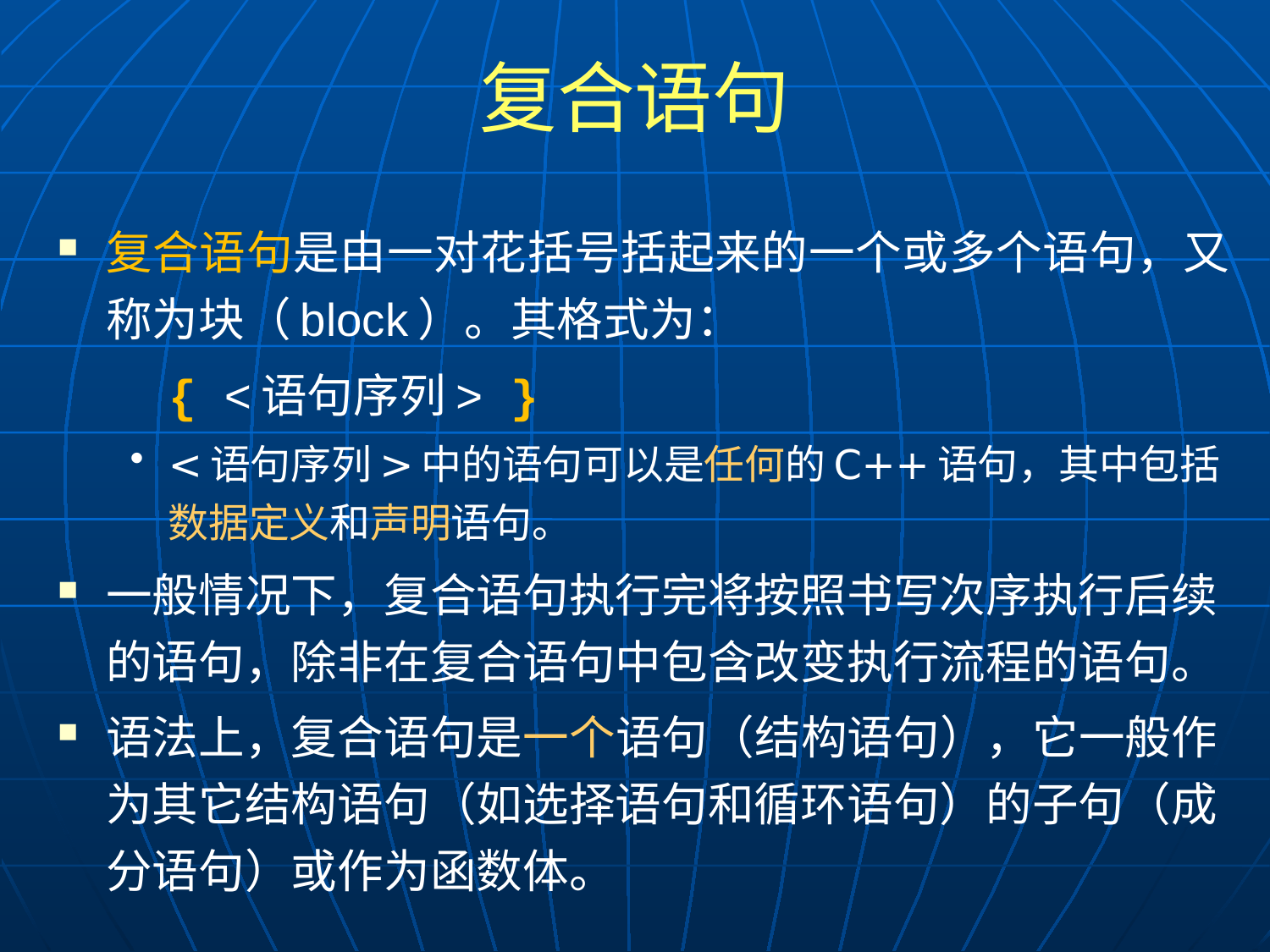

# 复合语句
复合语句是由一对花括号括起来的一个或多个语句，又称为块（block）。其格式为：
    { <语句序列> }
<语句序列>中的语句可以是任何的C++语句，其中包括数据定义和声明语句。
一般情况下，复合语句执行完将按照书写次序执行后续的语句，除非在复合语句中包含改变执行流程的语句。
语法上，复合语句是一个语句（结构语句），它一般作为其它结构语句（如选择语句和循环语句）的子句（成分语句）或作为函数体。